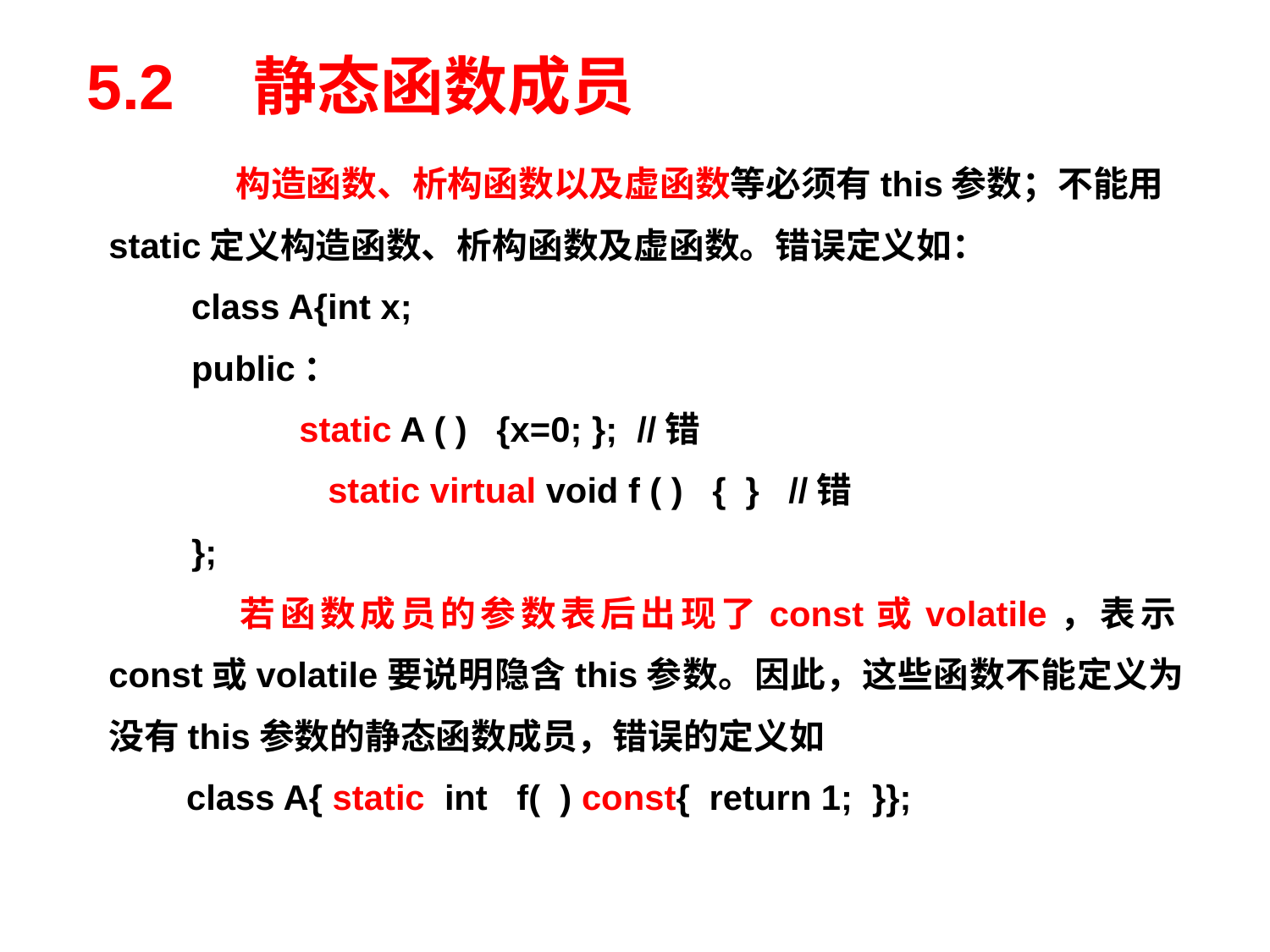

# 5.2　静态函数成员
	构造函数、析构函数以及虚函数等必须有this参数；不能用static定义构造函数、析构函数及虚函数。错误定义如：
  class A{int x;
  public：
	static A ( )   {x=0; };  //错
                static virtual void f ( )   {  }   //错
  };
	若函数成员的参数表后出现了const或volatile，表示const或volatile要说明隐含this参数。因此，这些函数不能定义为没有this参数的静态函数成员，错误的定义如
        class A{ static  int   f(  ) const{  return 1;  }};